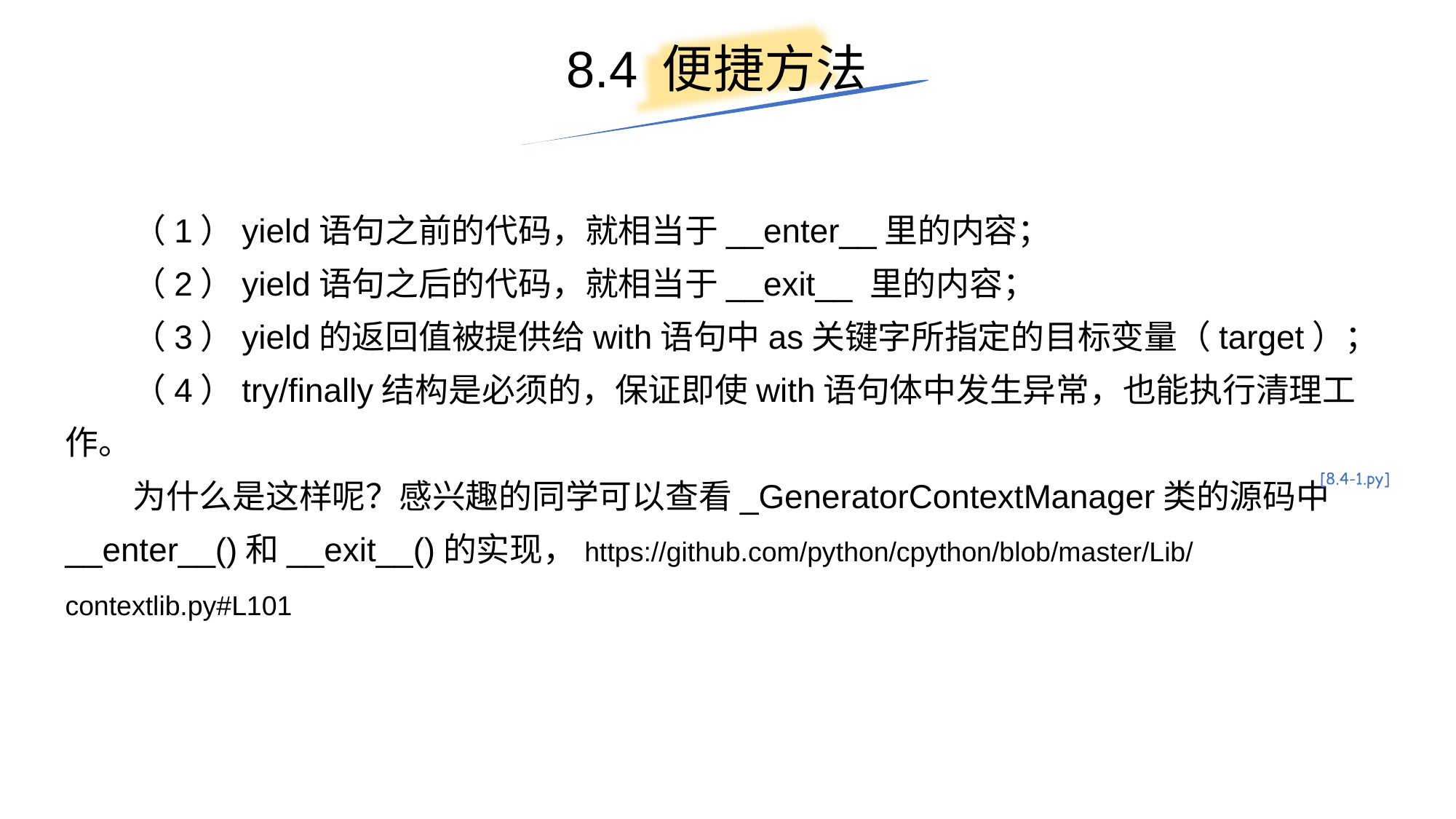

# 8.4 便捷方法

        （1）yield语句之前的代码，就相当于__enter__里的内容；
        （2）yield语句之后的代码，就相当于__exit__ 里的内容；
        （3）yield的返回值被提供给with语句中as关键字所指定的目标变量（target）；
        （4）try/finally结构是必须的，保证即使with语句体中发生异常，也能执行清理工作。
        为什么是这样呢？感兴趣的同学可以查看_GeneratorContextManager类的源码中__enter__()和__exit__()的实现，https://github.com/python/cpython/blob/master/Lib/contextlib.py#L101

[8.4-1.py]